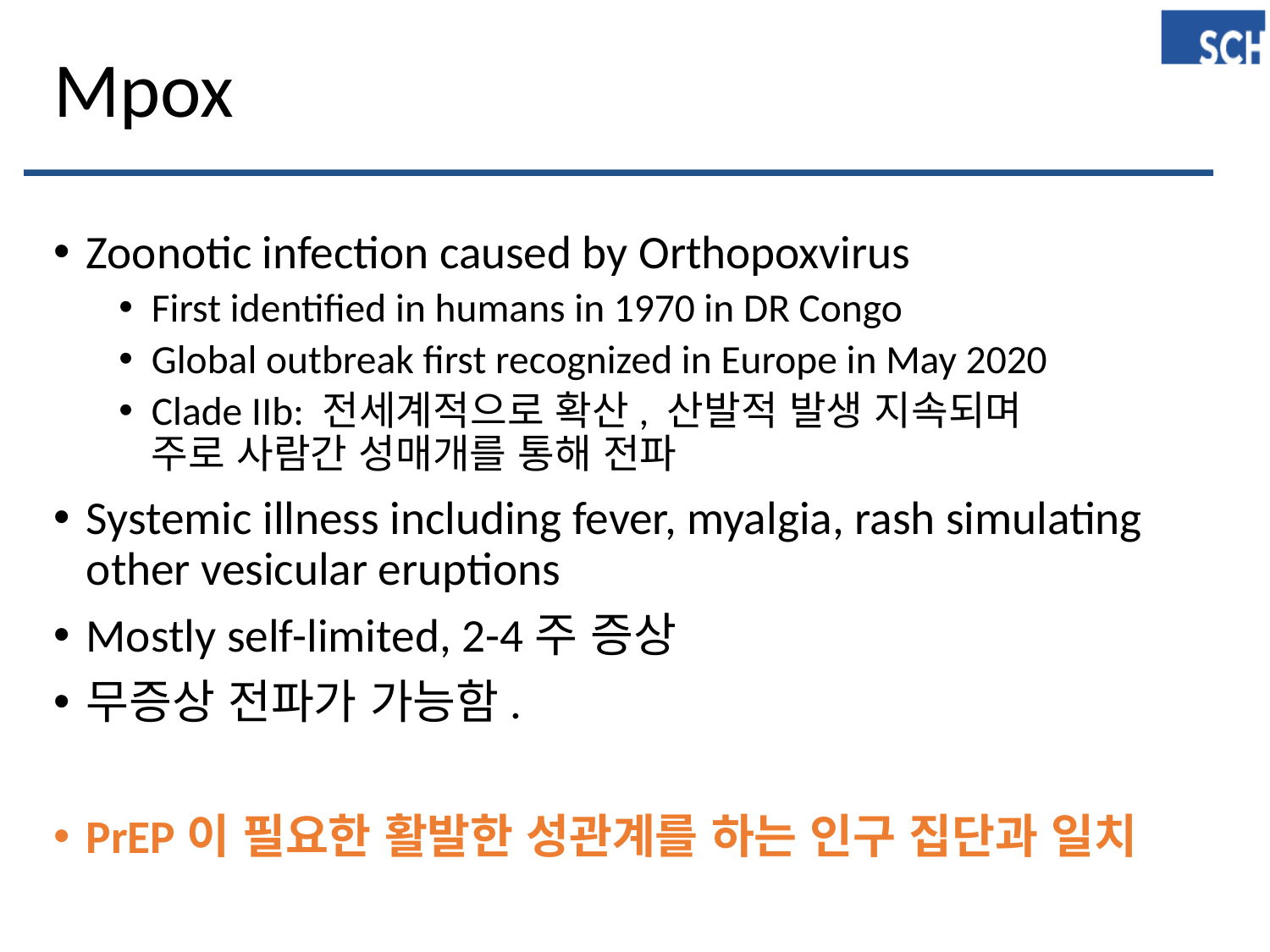

# Mpox
Zoonotic infection caused by Orthopoxvirus
First identified in humans in 1970 in DR Congo
Global outbreak first recognized in Europe in May 2020
Clade IIb: 전세계적으로 확산, 산발적 발생 지속되며
주로 사람간 성매개를 통해 전파
Systemic illness including fever, myalgia, rash simulating other vesicular eruptions
Mostly self-limited, 2-4주 증상
무증상 전파가 가능함.

PrEP이 필요한 활발한 성관계를 하는 인구 집단과 일치